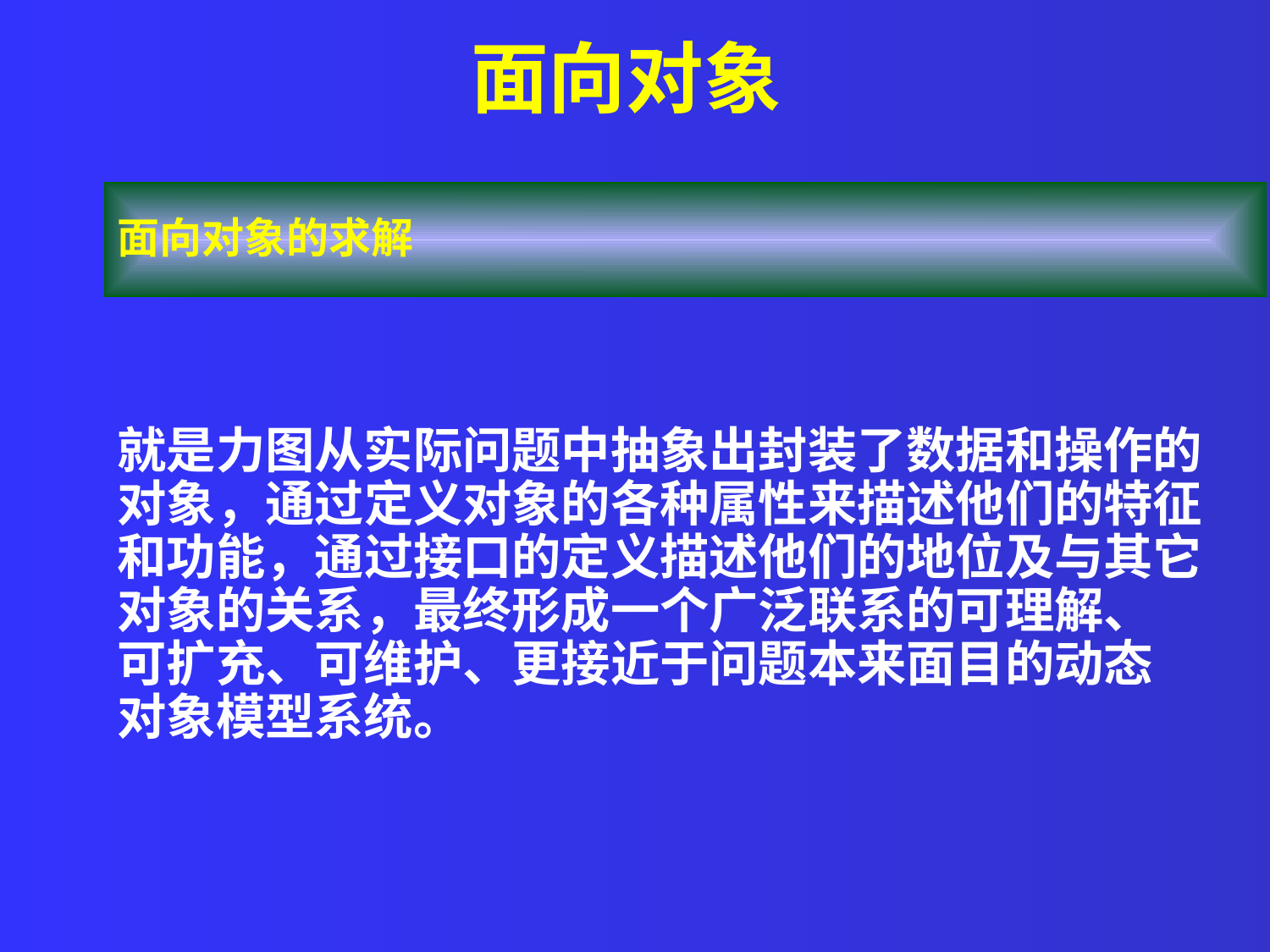

面向对象
面向对象的求解
就是力图从实际问题中抽象出封装了数据和操作的
对象，通过定义对象的各种属性来描述他们的特征
和功能，通过接口的定义描述他们的地位及与其它
对象的关系，最终形成一个广泛联系的可理解、
可扩充、可维护、更接近于问题本来面目的动态
对象模型系统。